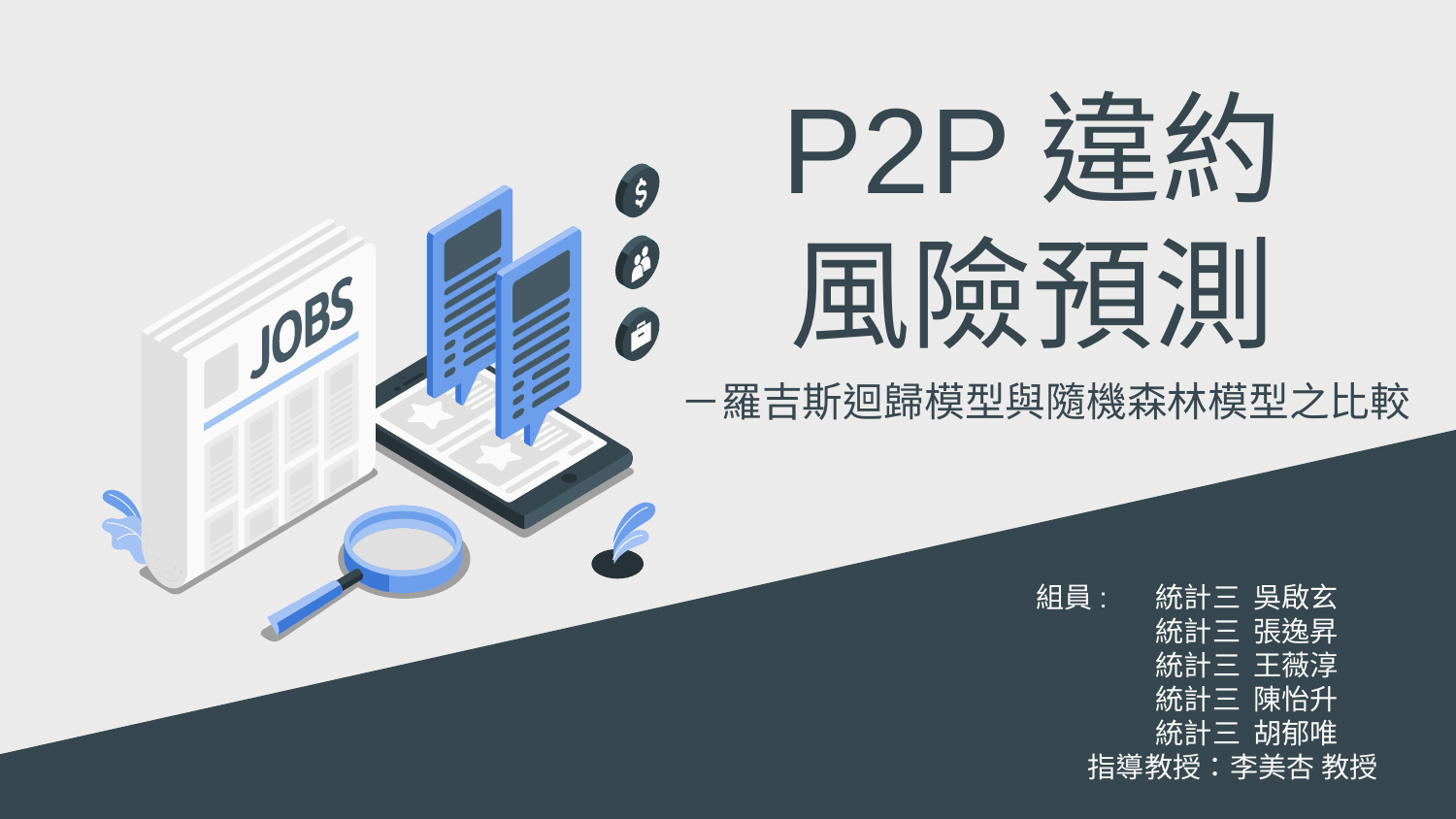

# P2P違約 風險預測

－羅吉斯迴歸模型與隨機森林模型之比較
   組員:	統計三  吳啟玄
   	統計三  張逸昇
   	統計三  王薇淳
   	統計三  陳怡升
   	統計三  胡郁唯
指導教授：李美杏 教授